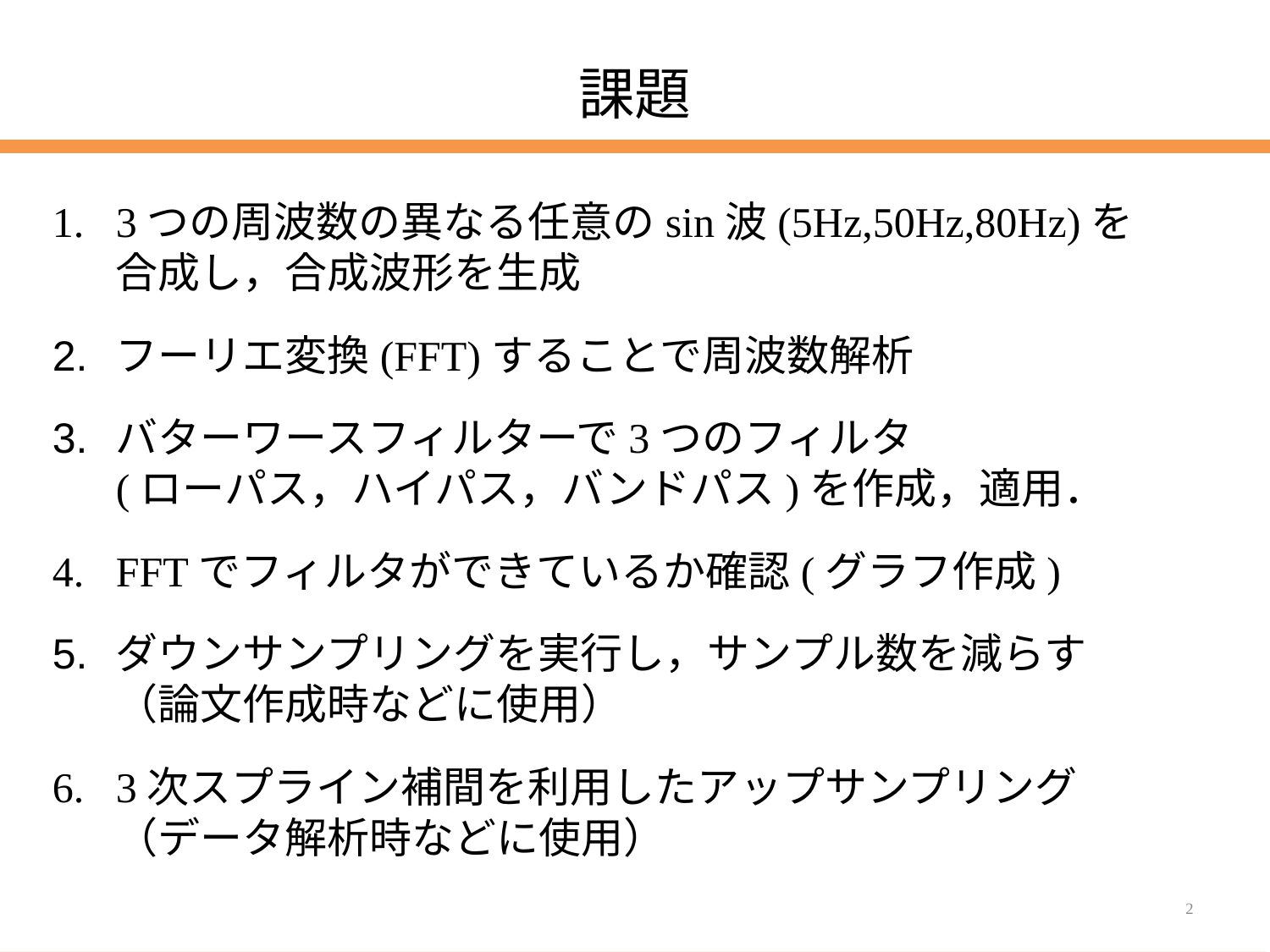

# 課題
3つの周波数の異なる任意のsin波(5Hz,50Hz,80Hz)を
合成し，合成波形を生成
フーリエ変換(FFT)することで周波数解析
バターワースフィルターで3つのフィルタ
(ローパス，ハイパス，バンドパス)を作成，適用．
FFTでフィルタができているか確認(グラフ作成)
ダウンサンプリングを実行し，サンプル数を減らす
（論文作成時などに使用）
3次スプライン補間を利用したアップサンプリング
（データ解析時などに使用）
2